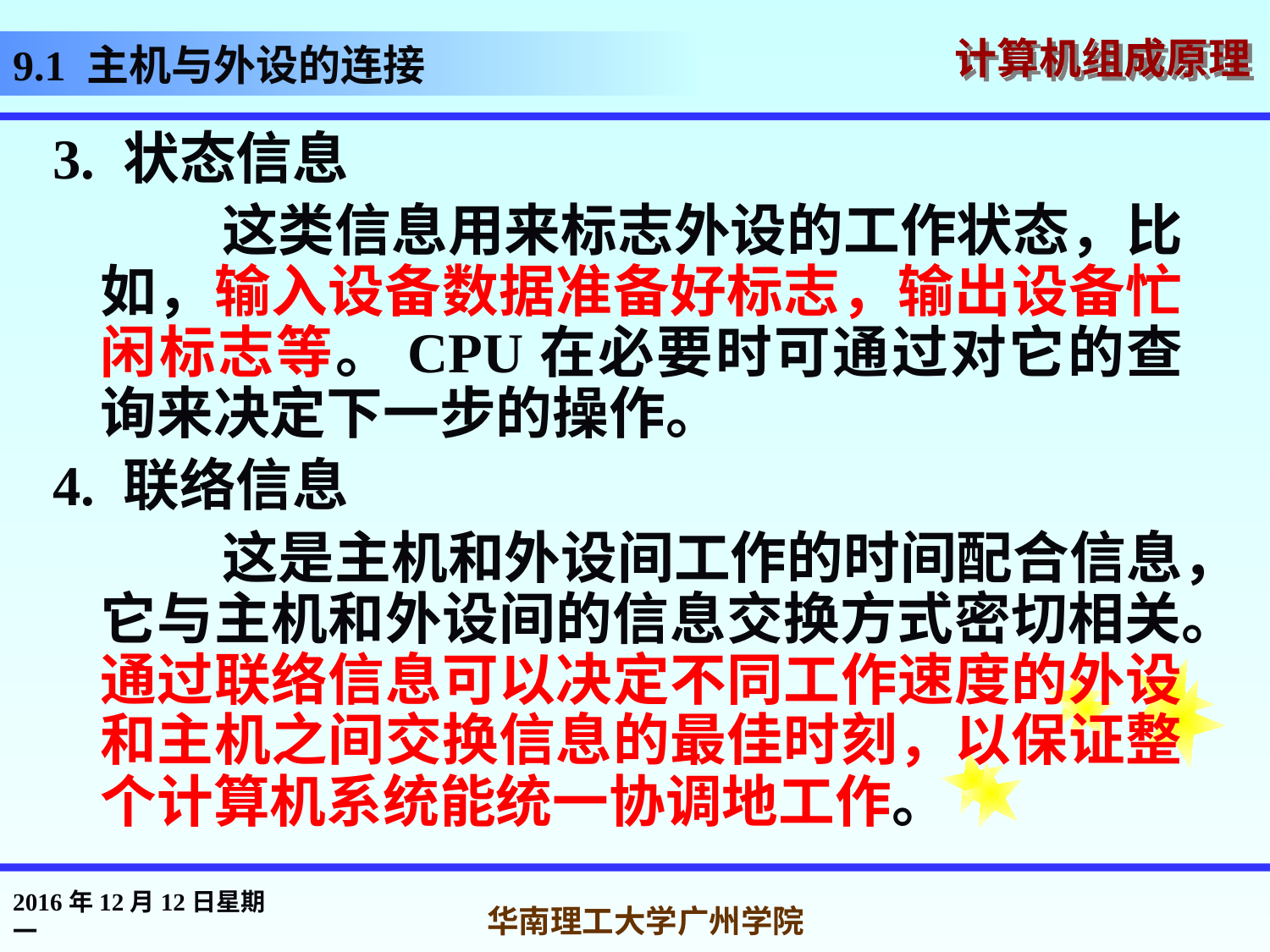

# 9.1 主机与外设的连接
3. 状态信息
            这类信息用来标志外设的工作状态，比如，输入设备数据准备好标志，输出设备忙闲标志等。CPU在必要时可通过对它的查询来决定下一步的操作。
4. 联络信息
            这是主机和外设间工作的时间配合信息，它与主机和外设间的信息交换方式密切相关。通过联络信息可以决定不同工作速度的外设和主机之间交换信息的最佳时刻，以保证整个计算机系统能统一协调地工作。
2016年12月12日星期一
华南理工大学广州学院